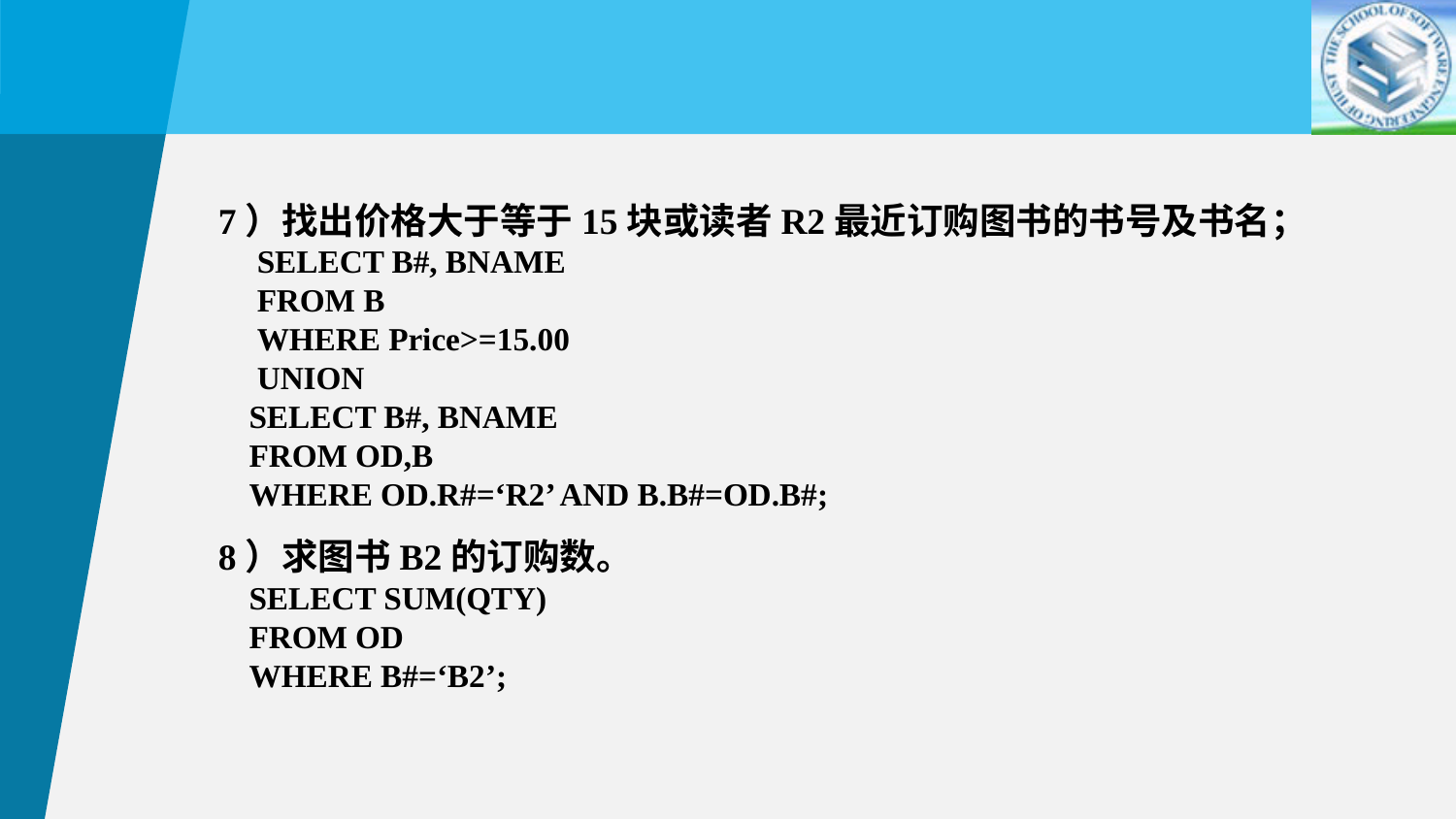

7）找出价格大于等于15块或读者R2最近订购图书的书号及书名；
      SELECT B#, BNAME
      FROM B
      WHERE Price>=15.00
      UNION
     SELECT B#, BNAME
     FROM OD,B
     WHERE OD.R#=‘R2’ AND B.B#=OD.B#;
 8）求图书B2的订购数。
     SELECT SUM(QTY)
     FROM OD
     WHERE B#=‘B2’;